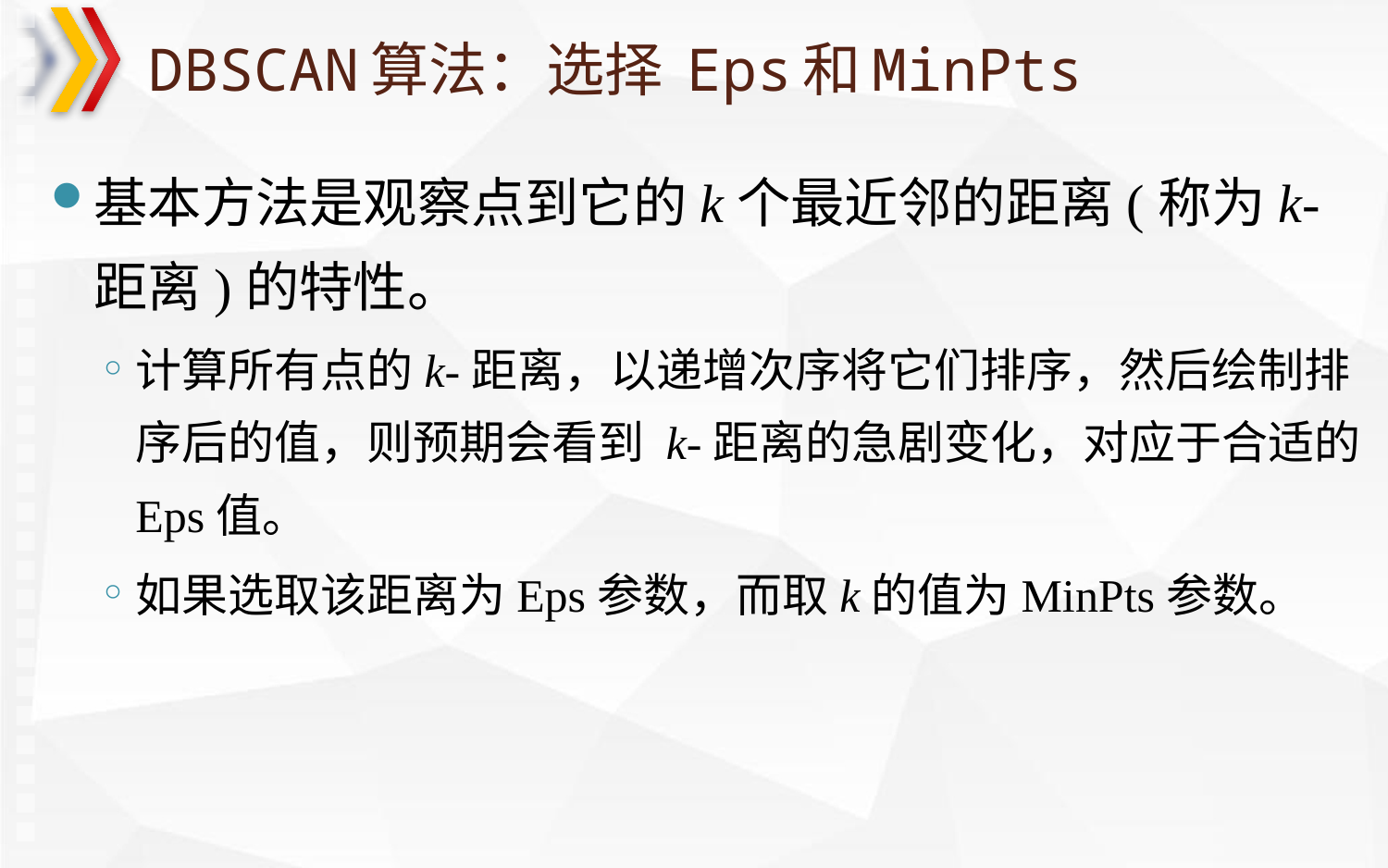

# DBSCAN算法：选择 Eps和MinPts
基本方法是观察点到它的k个最近邻的距离(称为k-距离)的特性。
计算所有点的k-距离，以递增次序将它们排序，然后绘制排序后的值，则预期会看到 k-距离的急剧变化，对应于合适的Eps值。
如果选取该距离为Eps参数，而取k的值为MinPts参数。